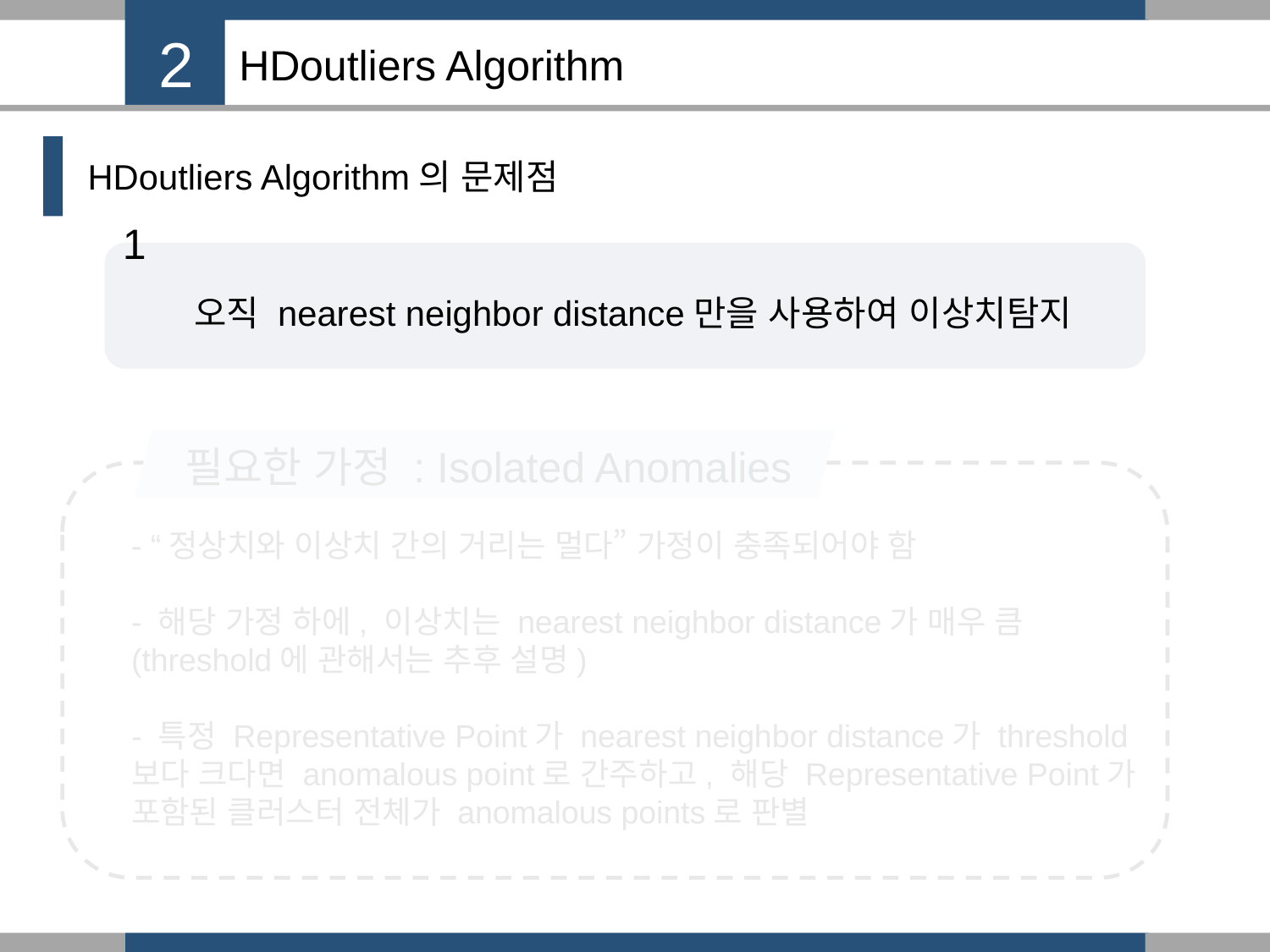

2
# HDoutliers Algorithm
HDoutliers Algorithm의 문제점
1

오직 nearest neighbor distance만을 사용하여 이상치탐지

필요한 가정 : Isolated Anomalies

- “정상치와 이상치 간의 거리는 멀다” 가정이 충족되어야 함

- 해당 가정 하에, 이상치는 nearest neighbor distance가 매우 큼         (threshold에 관해서는 추후 설명)

- 특정 Representative Point가 nearest neighbor distance가 threshold보다 크다면 anomalous point로 간주하고, 해당 Representative Point가 포함된 클러스터 전체가 anomalous points로 판별